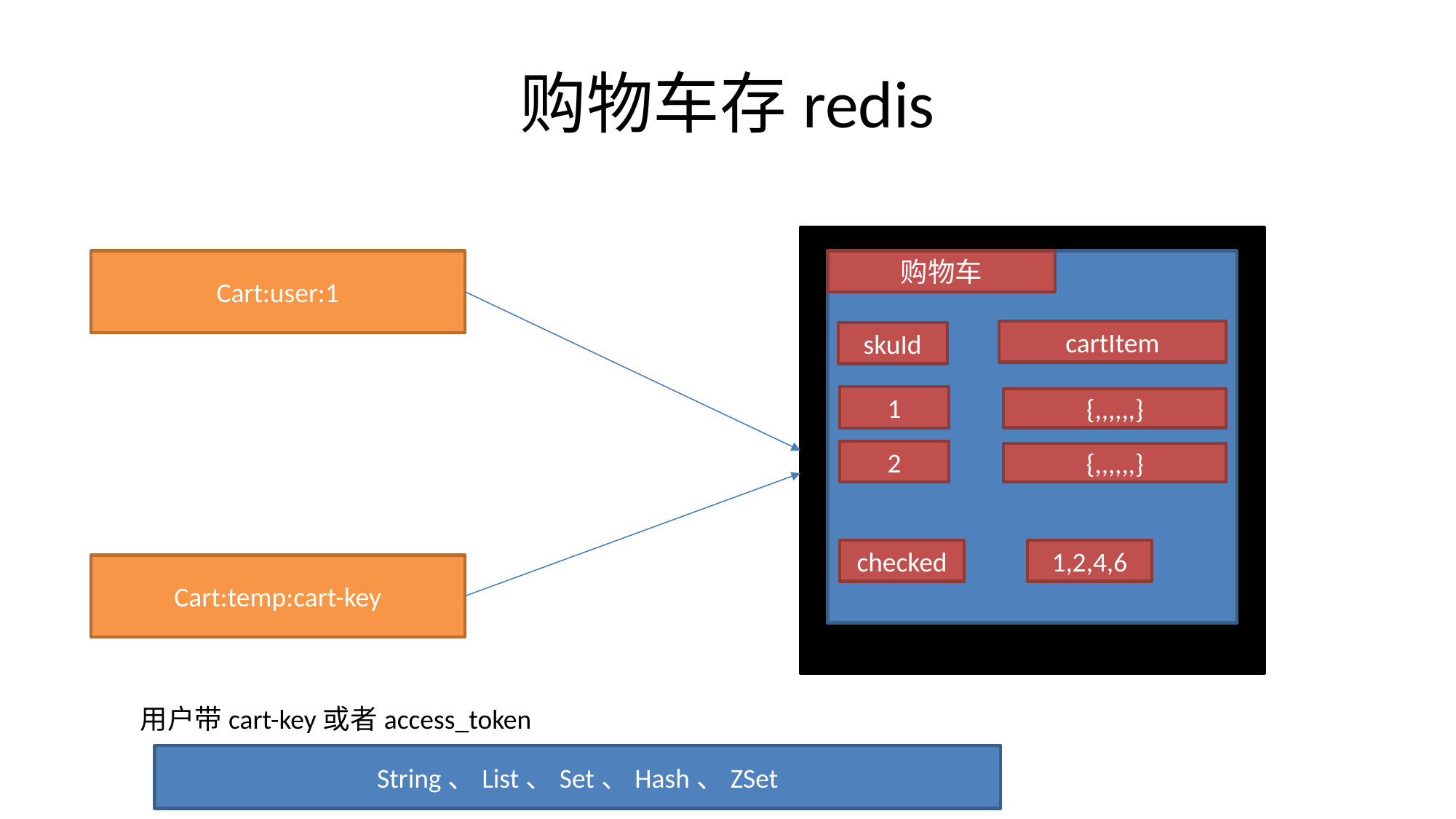

# 购物车存redis

Cart:user:1

购物车
cartItem
skuId
1
{,,,,,,}
2
{,,,,,,}
checked
1,2,4,6
Cart:temp:cart-key
用户带cart-key或者access_token
String、List、Set、Hash、ZSet